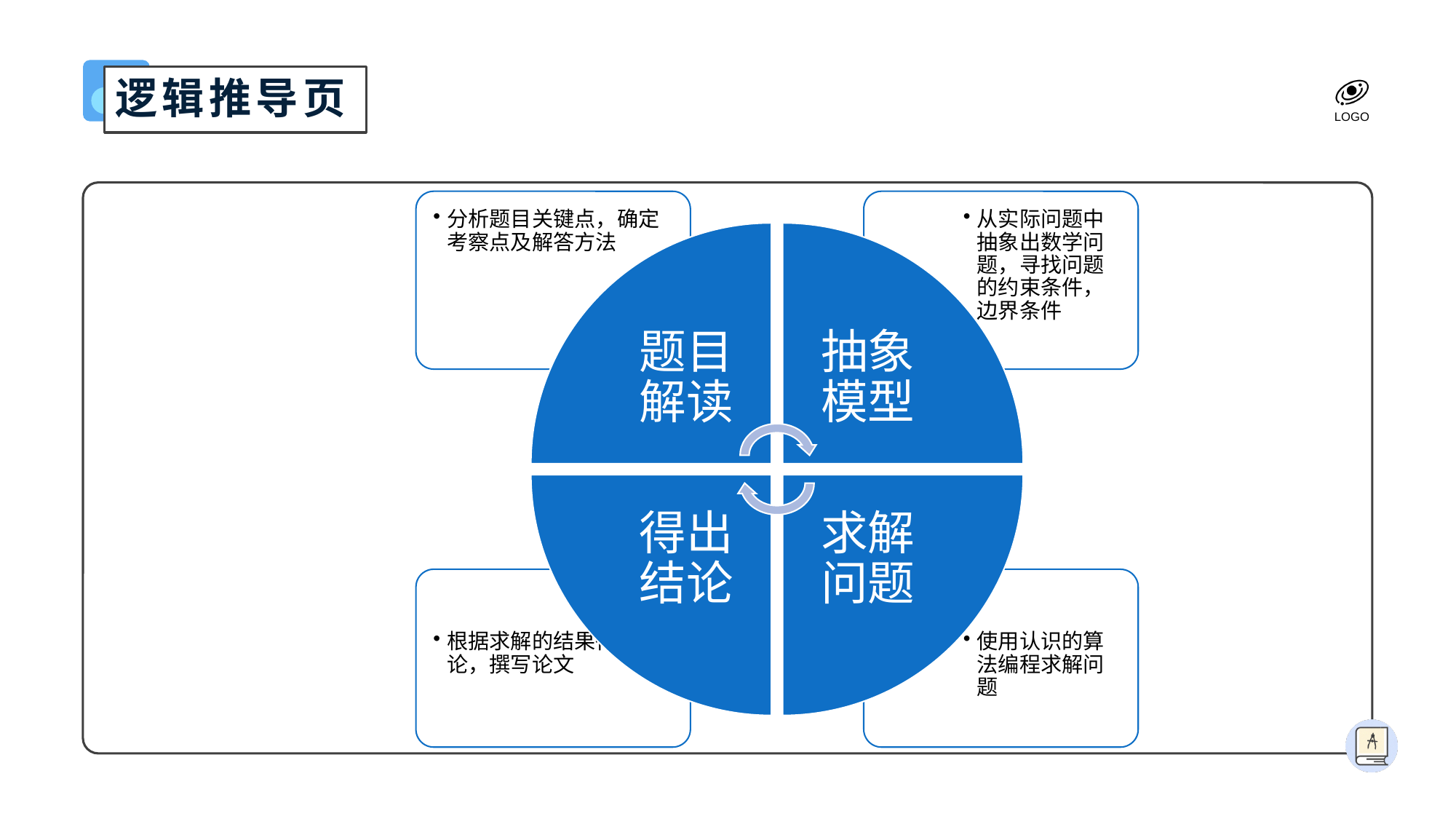

逻辑推导页
使用认识的算法编程求解问题
根据求解的结果得出结论，撰写论文
从实际问题中抽象出数学问题，寻找问题的约束条件，边界条件
分析题目关键点，确定考察点及解答方法
题目解读
抽象模型
求解问题
得出结论